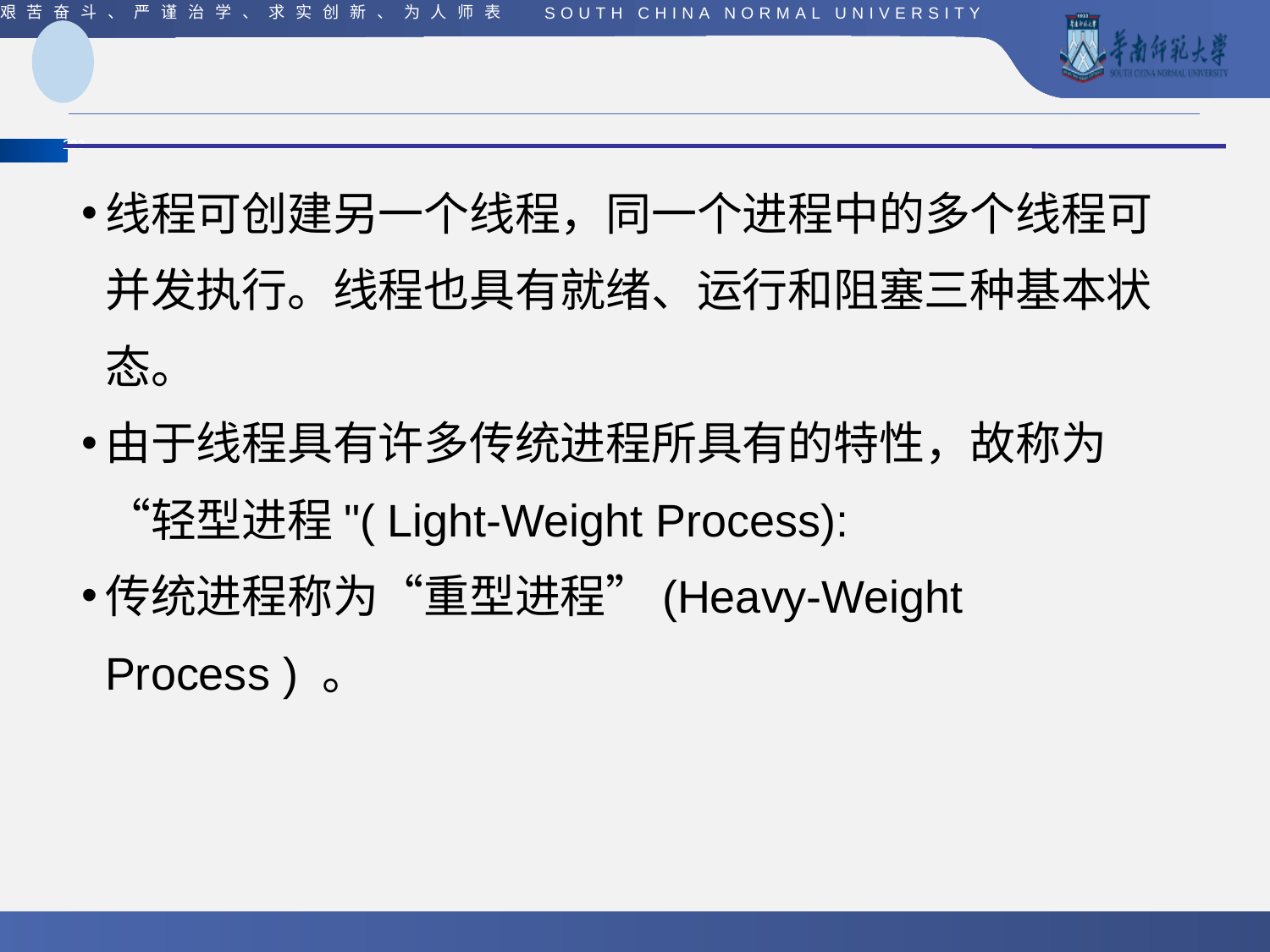

#
线程可创建另一个线程，同一个进程中的多个线程可并发执行。线程也具有就绪、运行和阻塞三种基本状态。
由于线程具有许多传统进程所具有的特性，故称为“轻型进程"( Light-Weight Process):
传统进程称为“重型进程”(Heavy-Weight Process ) 。

293